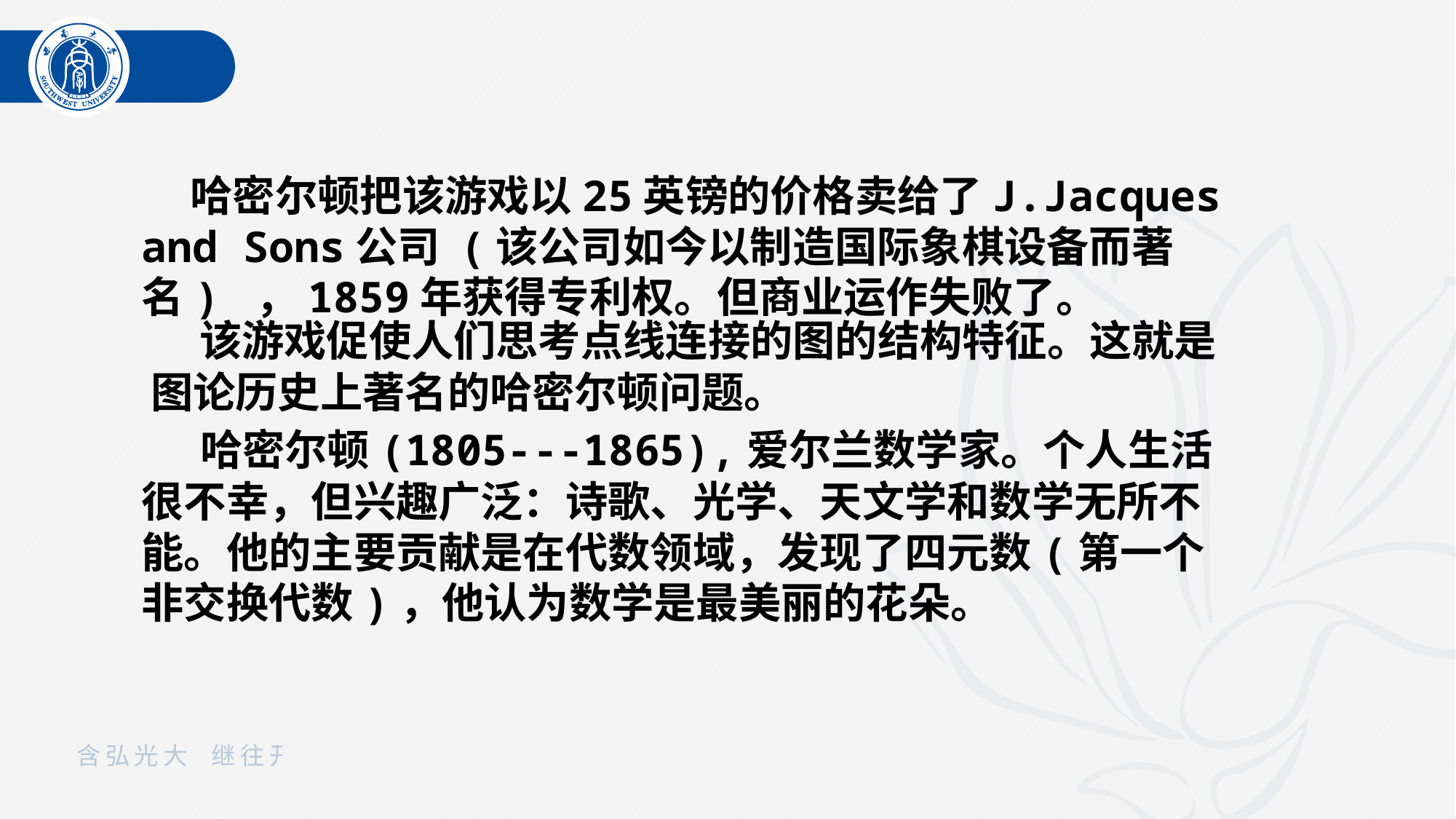

哈密尔顿把该游戏以25英镑的价格卖给了J.Jacques and Sons公司 (该公司如今以制造国际象棋设备而著名) ，1859年获得专利权。但商业运作失败了。
    该游戏促使人们思考点线连接的图的结构特征。这就是图论历史上著名的哈密尔顿问题。
     哈密尔顿(1805---1865),爱尔兰数学家。个人生活很不幸，但兴趣广泛：诗歌、光学、天文学和数学无所不能。他的主要贡献是在代数领域，发现了四元数(第一个非交换代数)，他认为数学是最美丽的花朵。